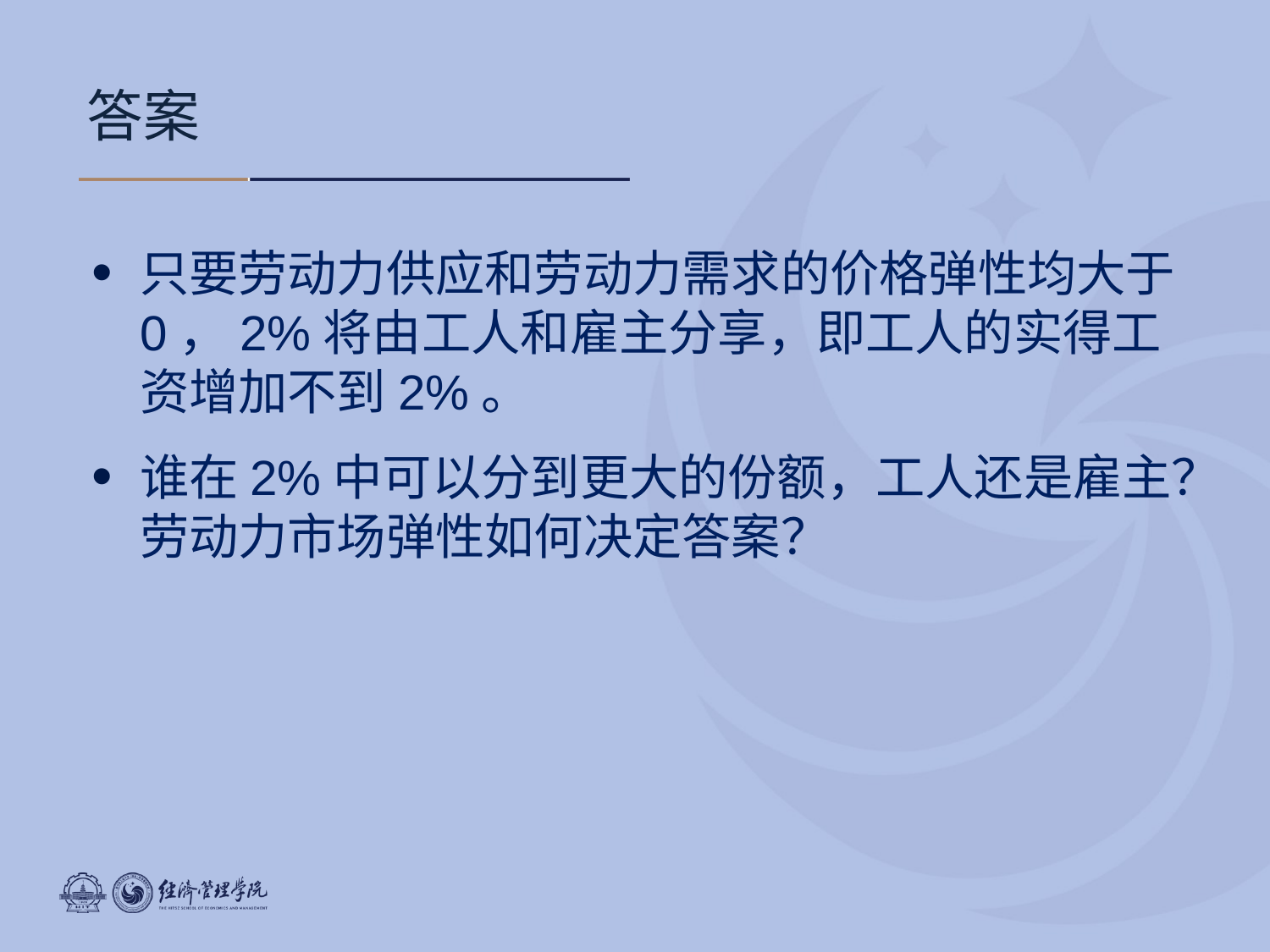

答案
只要劳动力供应和劳动力需求的价格弹性均大于0，2%将由工人和雇主分享，即工人的实得工资增加不到2%。
谁在2%中可以分到更大的份额，工人还是雇主？劳动力市场弹性如何决定答案？